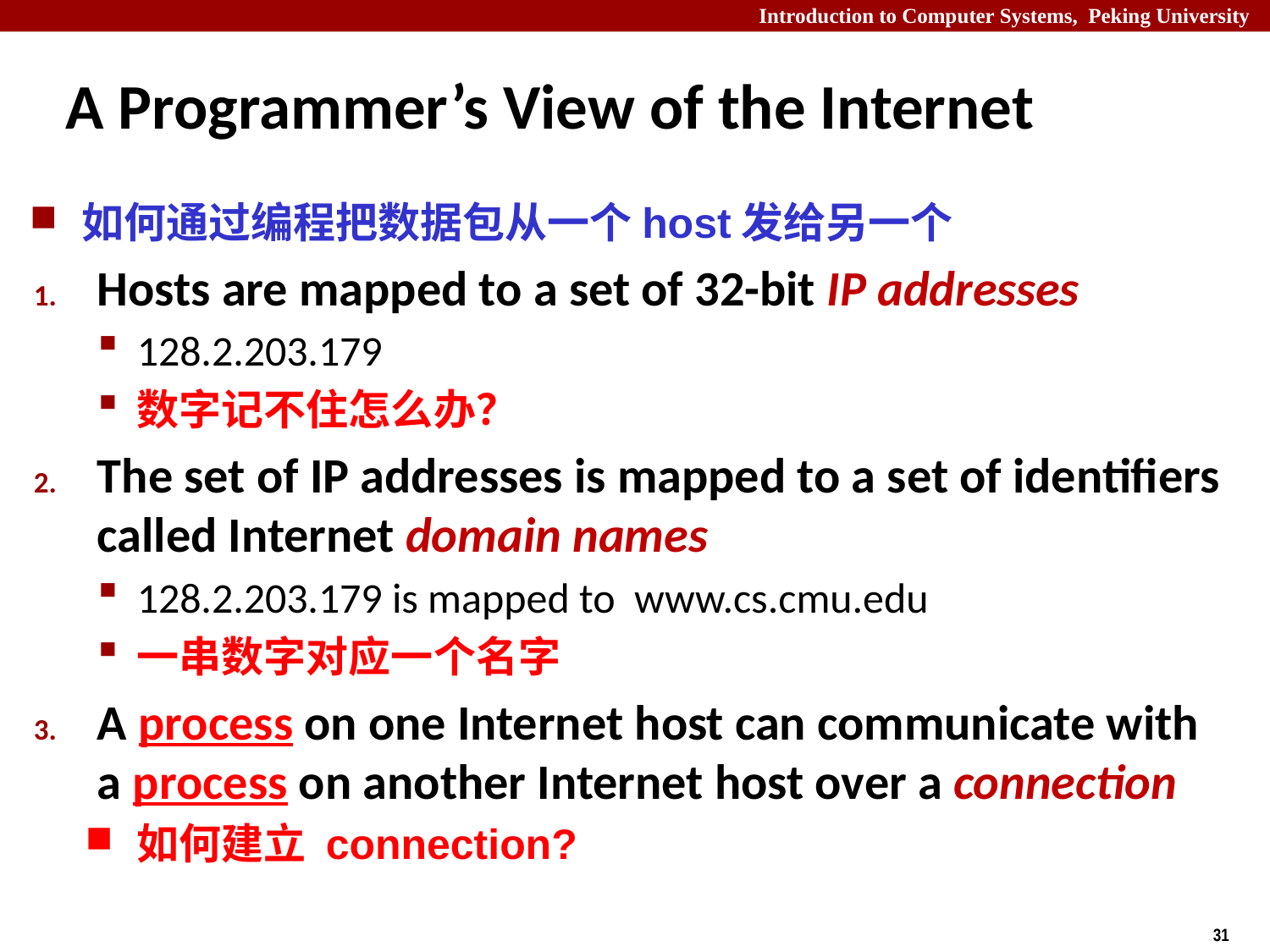

# A Programmer’s View of the Internet
如何通过编程把数据包从一个host发给另一个
Hosts are mapped to a set of 32-bit IP addresses
128.2.203.179
数字记不住怎么办？
The set of IP addresses is mapped to a set of identifiers called Internet domain names
128.2.203.179 is mapped to  www.cs.cmu.edu
一串数字对应一个名字
A process on one Internet host can communicate with a process on another Internet host over a connection
如何建立 connection?